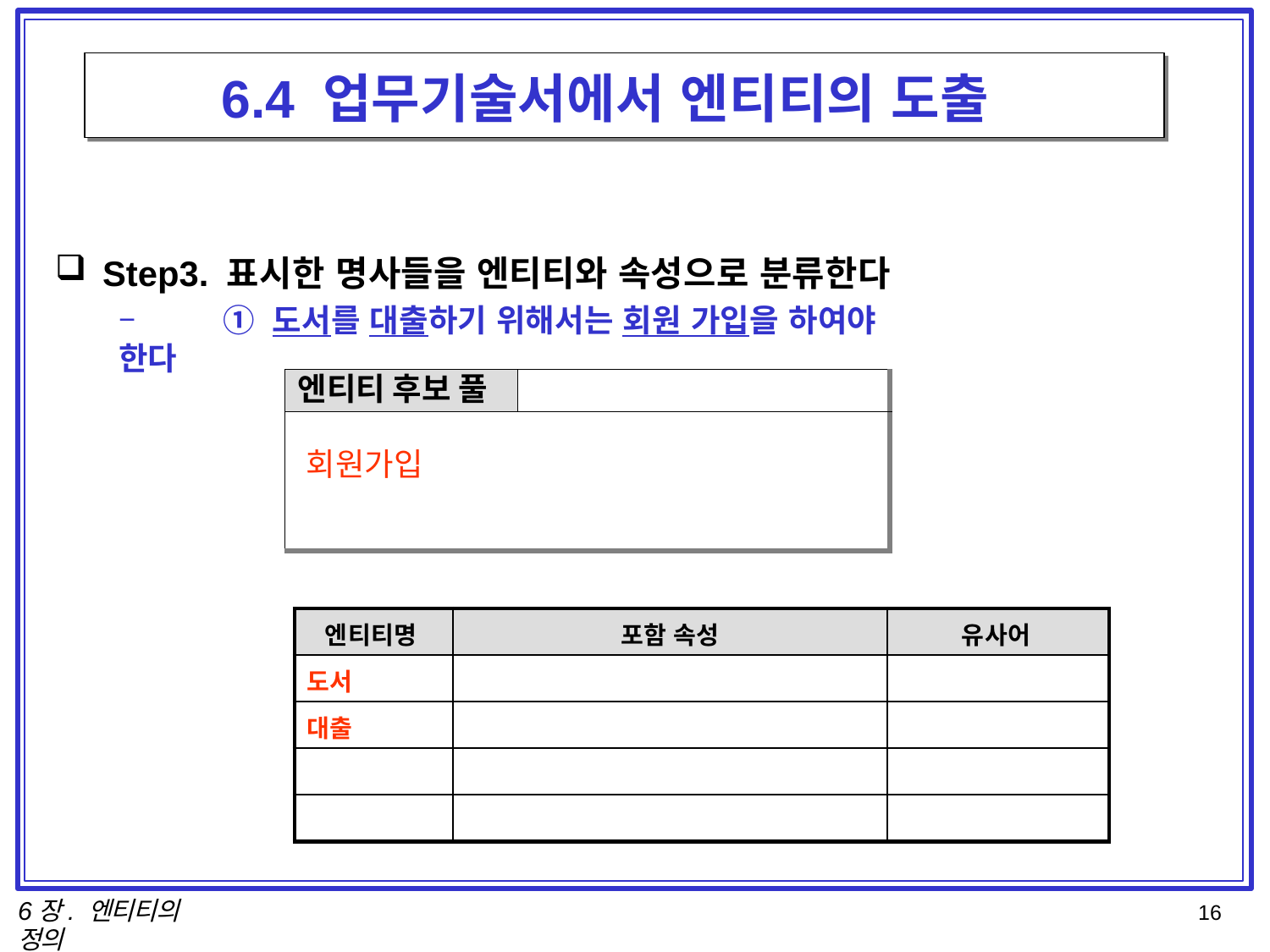

# 6.4 업무기술서에서 엔티티의 도출
Step3. 표시한 명사들을 엔티티와 속성으로 분류한다
–	① 도서를 대출하기 위해서는 회원 가입을 하여야 한다
| 엔티티 후보 풀 |  |
| --- | --- |
| 회원가입 |  |
| 엔티티명 | 포함 속성 | 유사어 |
| --- | --- | --- |
| 도서 |  |  |
| 대출 |  |  |
|  |  |  |
|  |  |  |
6장. 엔티티의 정의
16